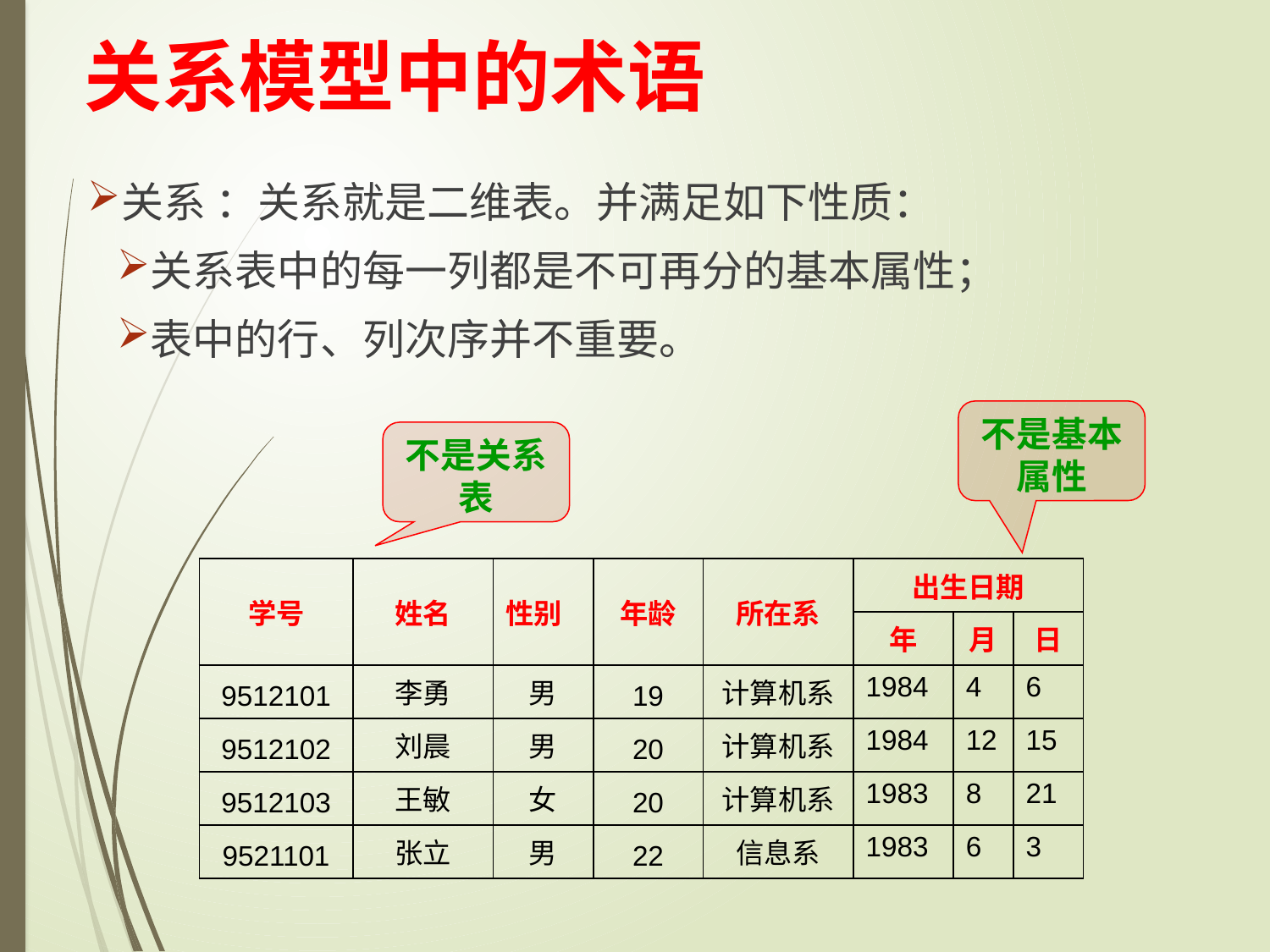

关系模型中的术语
关系 ：关系就是二维表。并满足如下性质：
关系表中的每一列都是不可再分的基本属性；
表中的行、列次序并不重要。
不是基本属性
不是关系表
| 学号 | 姓名 | 性别 | 年龄 | 所在系 | 出生日期 |  |  |
| --- | --- | --- | --- | --- | --- | --- | --- |
|  |  |  |  |  | 年 | 月 | 日 |
| 9512101 | 李勇 | 男 | 19 | 计算机系 | 1984 | 4 | 6 |
| 9512102 | 刘晨 | 男 | 20 | 计算机系 | 1984 | 12 | 15 |
| 9512103 | 王敏 | 女 | 20 | 计算机系 | 1983 | 8 | 21 |
| 9521101 | 张立 | 男 | 22 | 信息系 | 1983 | 6 | 3 |